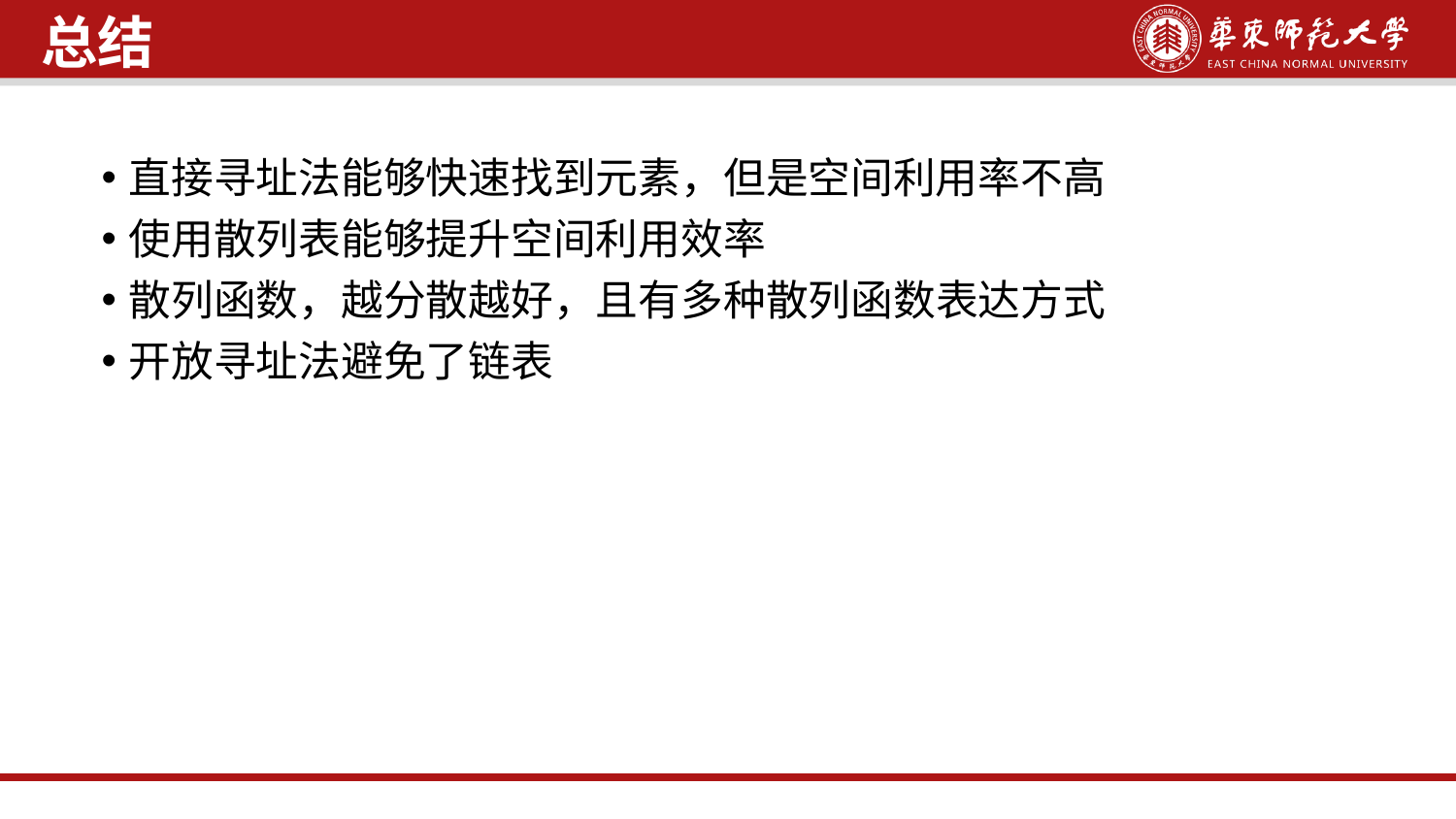

总结
直接寻址法能够快速找到元素，但是空间利用率不高
使用散列表能够提升空间利用效率
散列函数，越分散越好，且有多种散列函数表达方式
开放寻址法避免了链表